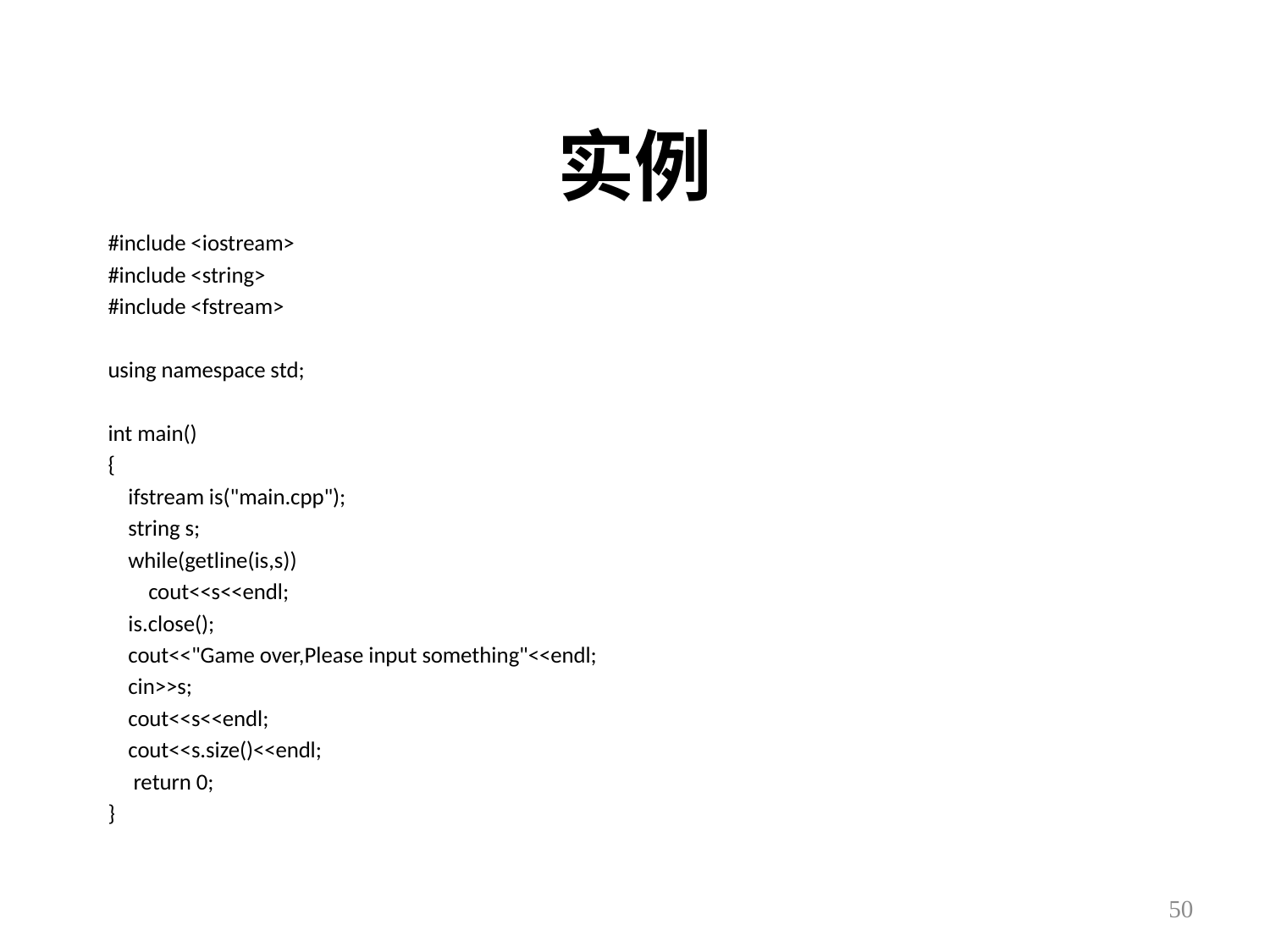

# 实例
#include <iostream>
#include <string>
#include <fstream>

using namespace std;

int main()
{
    ifstream is("main.cpp");
    string s;
    while(getline(is,s))
        cout<<s<<endl;
    is.close();
    cout<<"Game over,Please input something"<<endl;
    cin>>s;
    cout<<s<<endl;
    cout<<s.size()<<endl;
     return 0;
}
50